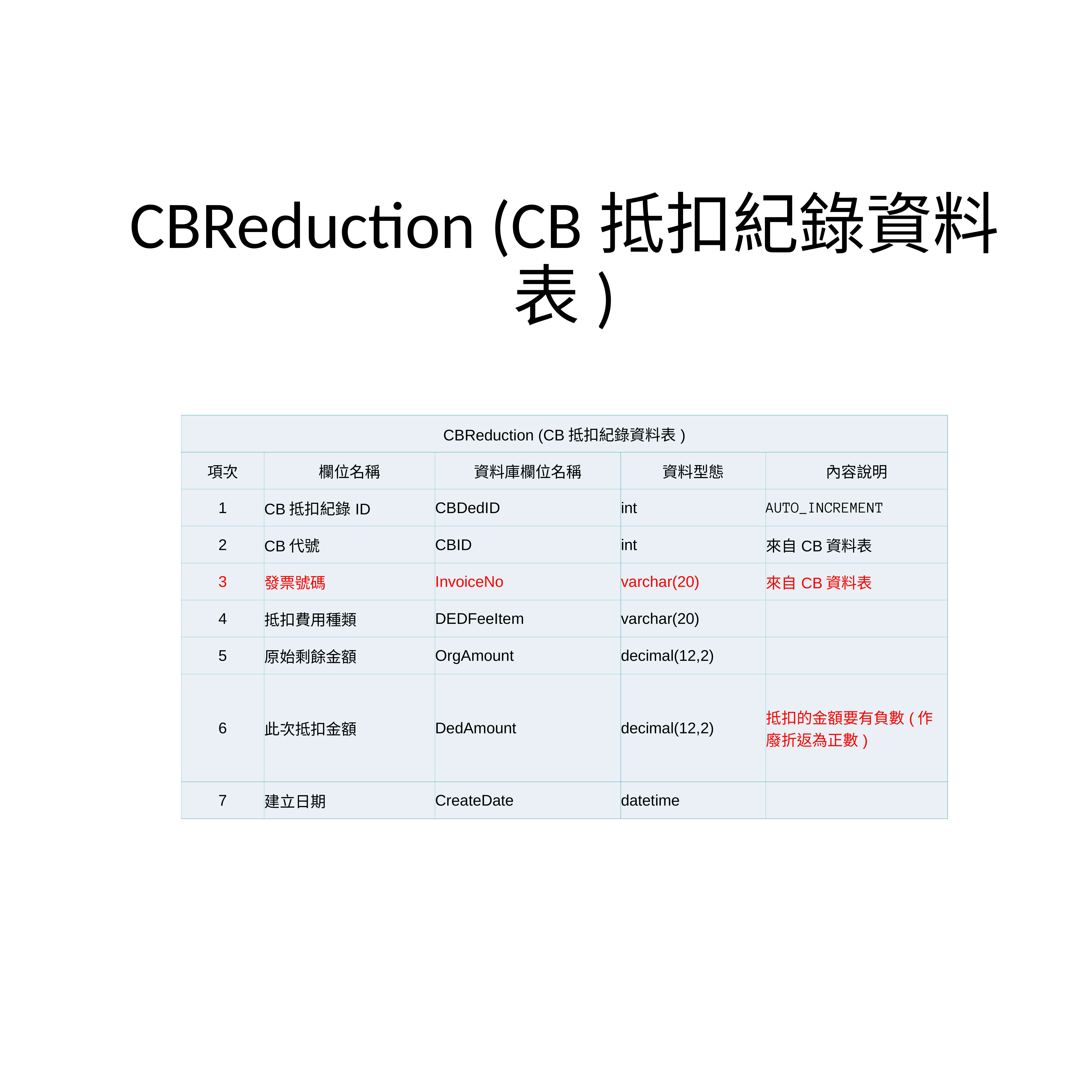

CBReduction (CB抵扣紀錄資料表)
| CBReduction (CB抵扣紀錄資料表) |  |  |  |  |
| --- | --- | --- | --- | --- |
| 項次 | 欄位名稱 | 資料庫欄位名稱 | 資料型態 | 內容說明 |
| 1 | CB抵扣紀錄ID | CBDedID | int | AUTO\_INCREMENT |
| 2 | CB代號 | CBID | int | 來自CB資料表 |
| 3 | 發票號碼 | InvoiceNo | varchar(20) | 來自CB資料表 |
| 4 | 抵扣費用種類 | DEDFeeItem | varchar(20) |  |
| 5 | 原始剩餘金額 | OrgAmount | decimal(12,2) |  |
| 6 | 此次抵扣金額 | DedAmount | decimal(12,2) | 抵扣的金額要有負數(作廢折返為正數) |
| 7 | 建立日期 | CreateDate | datetime |  |